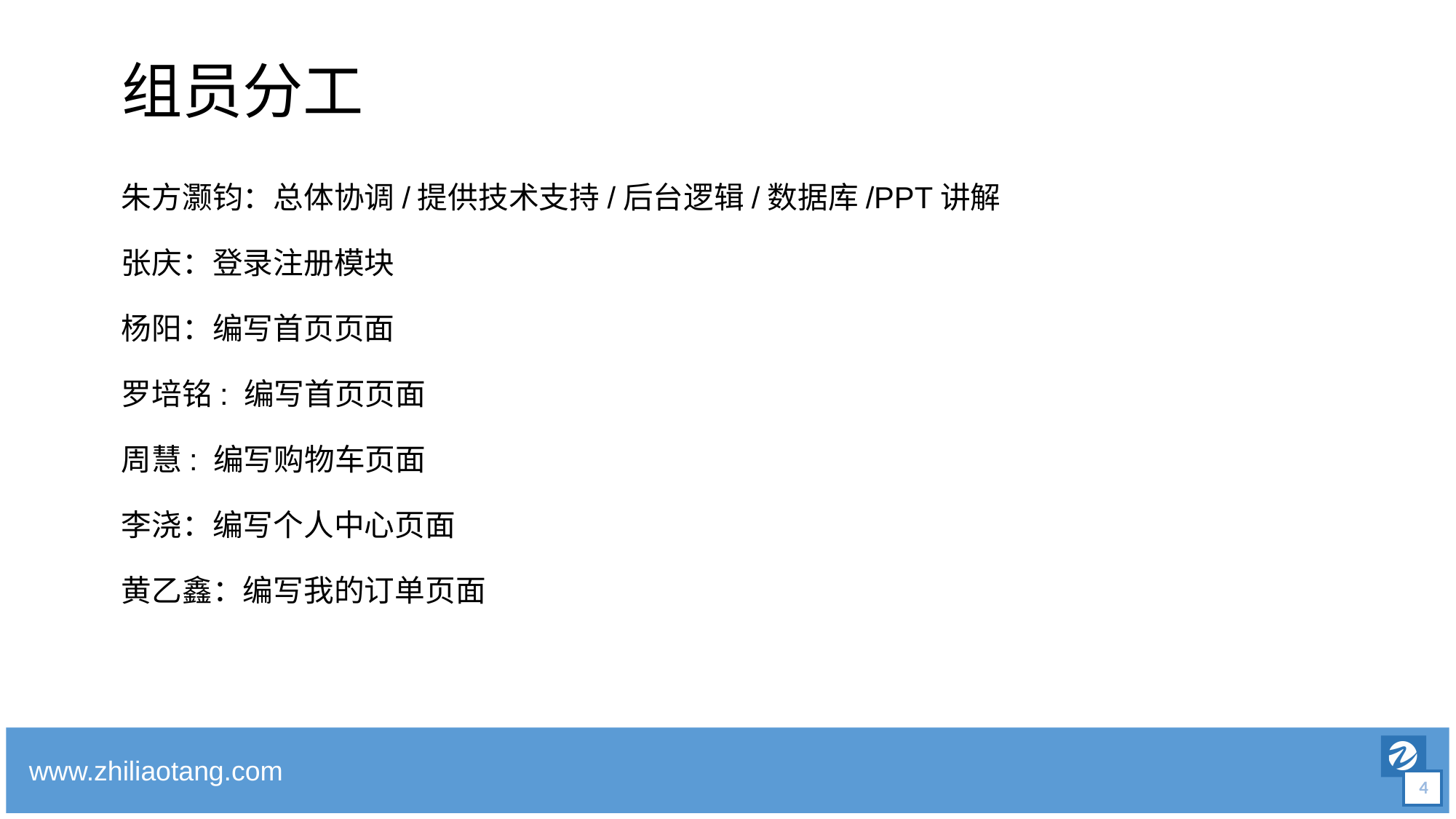

# 组员分工

朱方灏钧：总体协调/提供技术支持/后台逻辑/数据库/PPT讲解

张庆：登录注册模块

杨阳：编写首页页面

罗培铭: 编写首页页面

周慧: 编写购物车页面

李浇：编写个人中心页面

黄乙鑫：编写我的订单页面

4